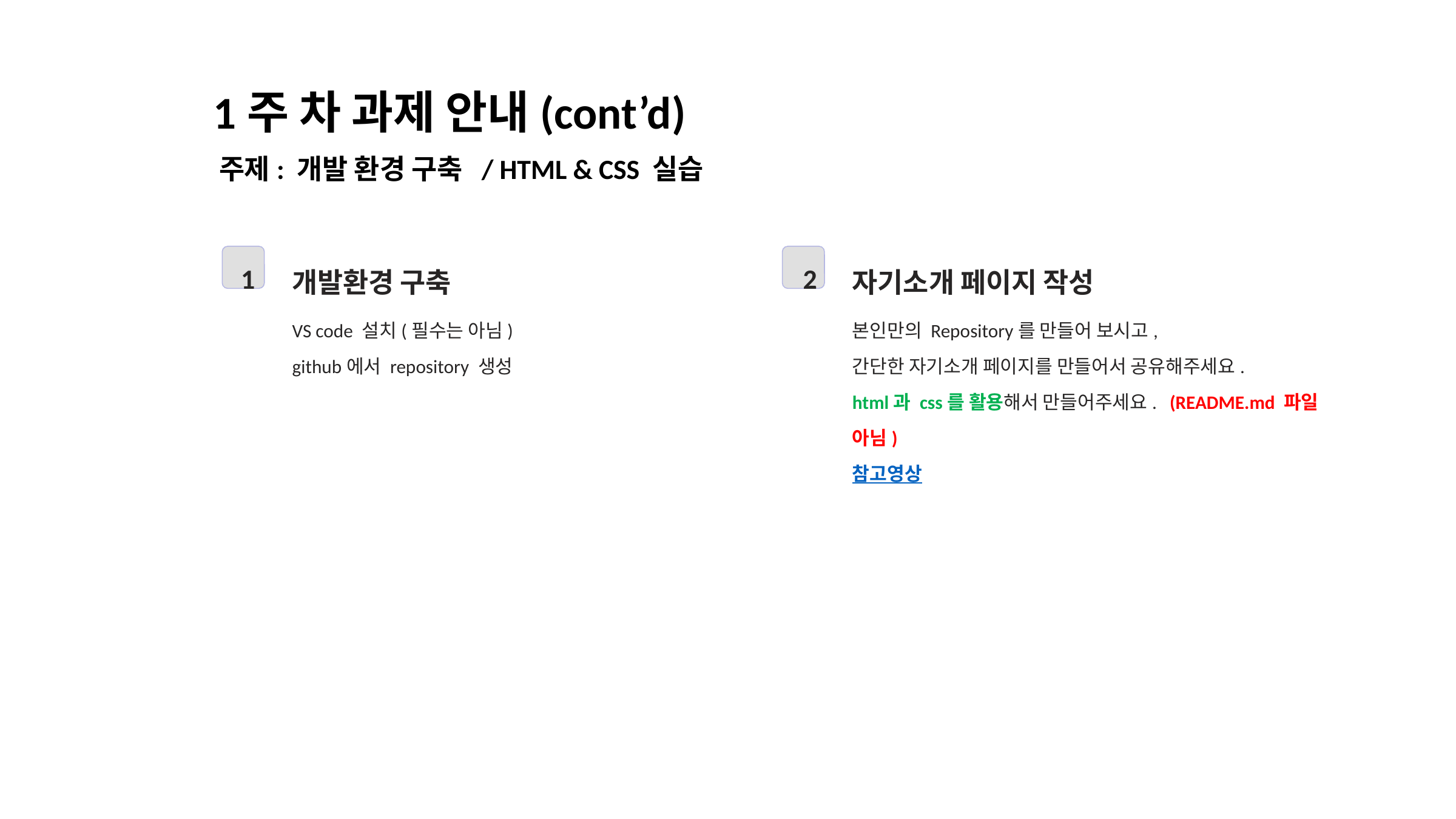

1주 차 과제 안내(cont’d)
주제: 개발 환경 구축  / HTML & CSS 실습

1
2
개발환경 구축
자기소개 페이지 작성
본인만의 Repository를 만들어 보시고,
간단한 자기소개 페이지를 만들어서 공유해주세요.
html과 css를 활용해서 만들어주세요.   (README.md 파일 아님)
참고영상
VS code 설치(필수는 아님)
github에서 repository 생성